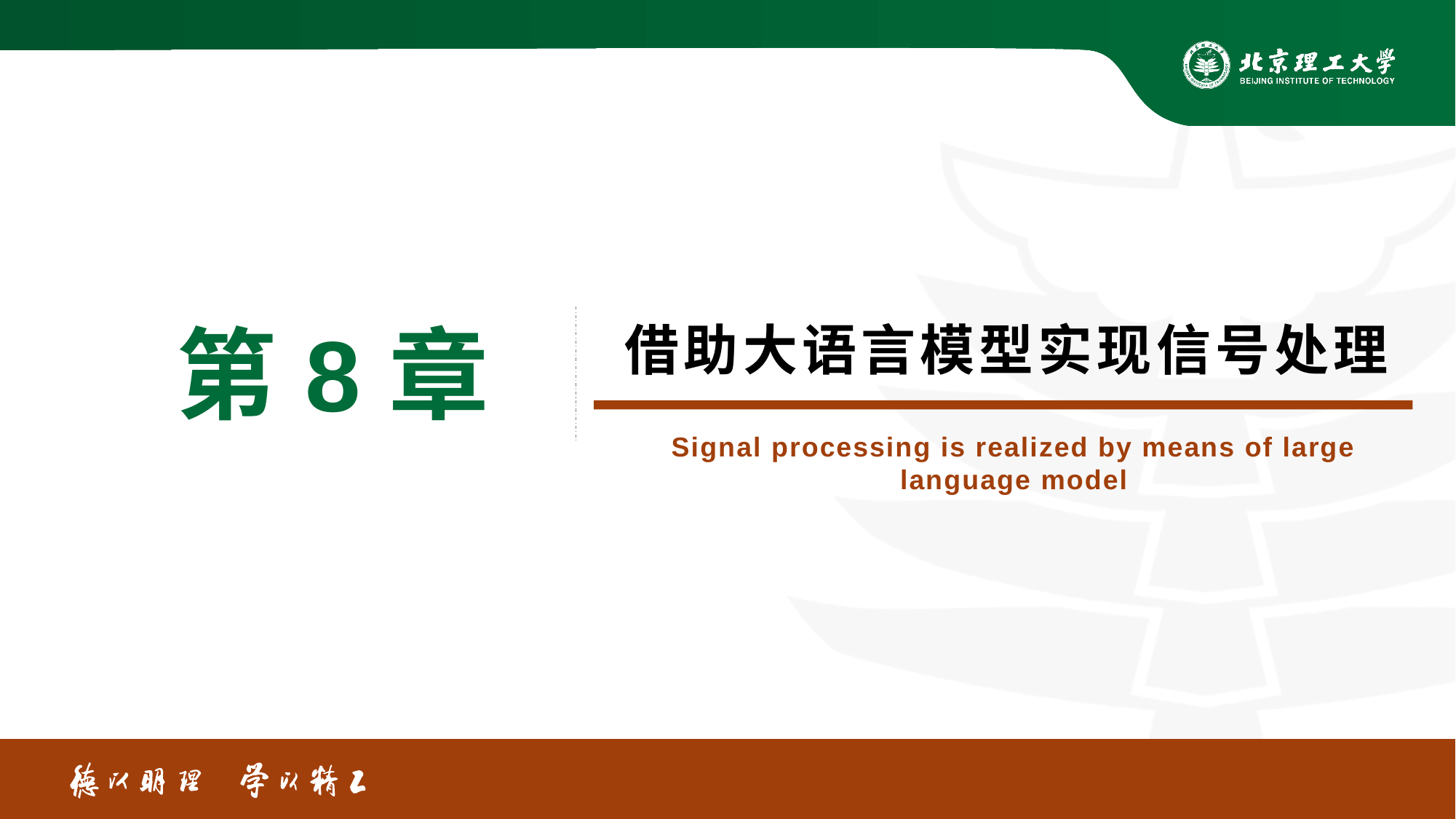

第8章
借助大语言模型实现信号处理

Signal processing is realized by means of large language model